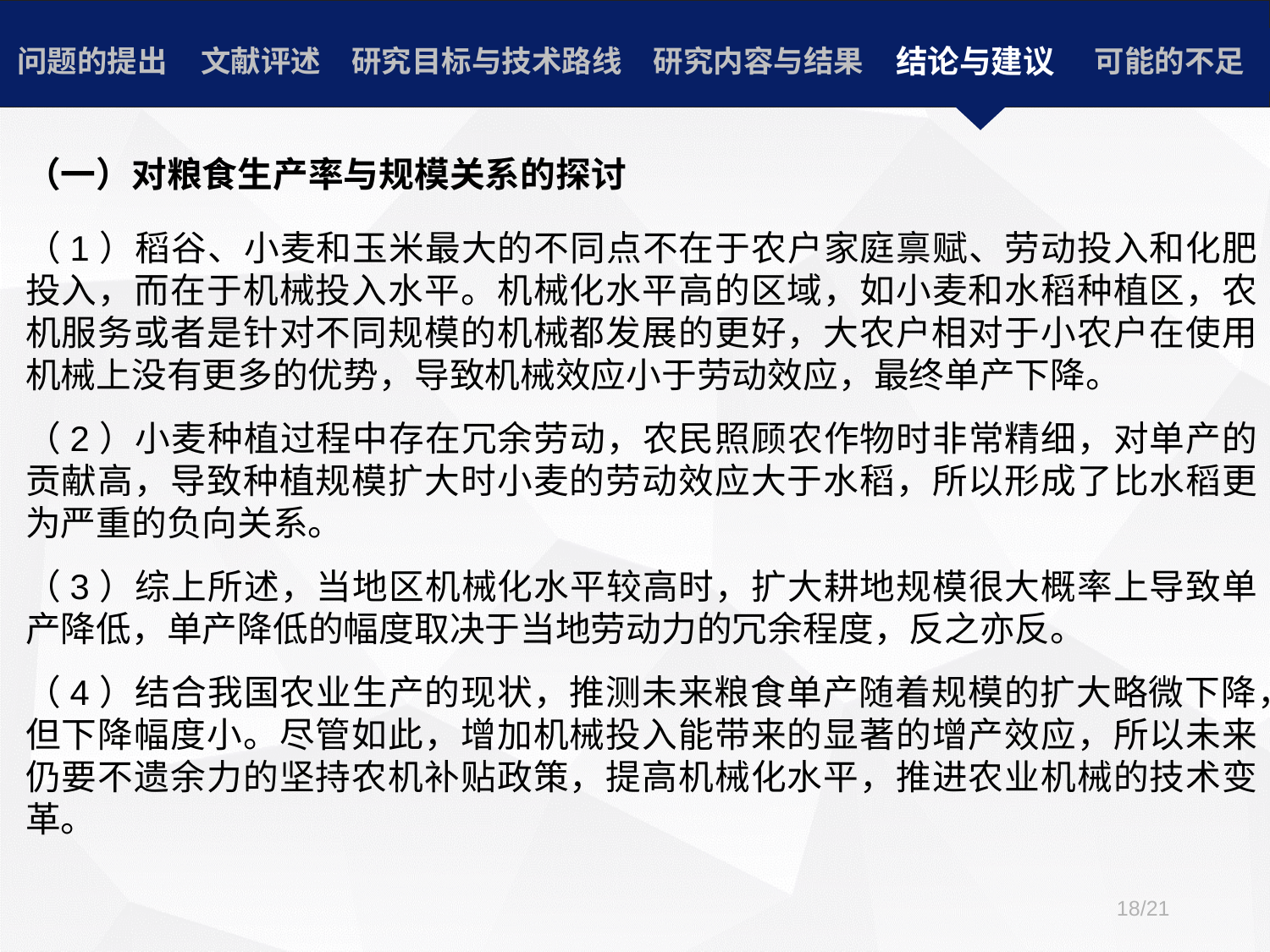

| 问题的提出 | 文献评述 | 研究目标与技术路线 | 研究内容与结果 | 结论与建议 | 可能的不足 |
| --- | --- | --- | --- | --- | --- |

（一）对粮食生产率与规模关系的探讨
（1）稻谷、小麦和玉米最大的不同点不在于农户家庭禀赋、劳动投入和化肥投入，而在于机械投入水平。机械化水平高的区域，如小麦和水稻种植区，农机服务或者是针对不同规模的机械都发展的更好，大农户相对于小农户在使用机械上没有更多的优势，导致机械效应小于劳动效应，最终单产下降。
（2）小麦种植过程中存在冗余劳动，农民照顾农作物时非常精细，对单产的贡献高，导致种植规模扩大时小麦的劳动效应大于水稻，所以形成了比水稻更为严重的负向关系。
（3）综上所述，当地区机械化水平较高时，扩大耕地规模很大概率上导致单产降低，单产降低的幅度取决于当地劳动力的冗余程度，反之亦反。
（4）结合我国农业生产的现状，推测未来粮食单产随着规模的扩大略微下降，但下降幅度小。尽管如此，增加机械投入能带来的显著的增产效应，所以未来仍要不遗余力的坚持农机补贴政策，提高机械化水平，推进农业机械的技术变革。

18/21